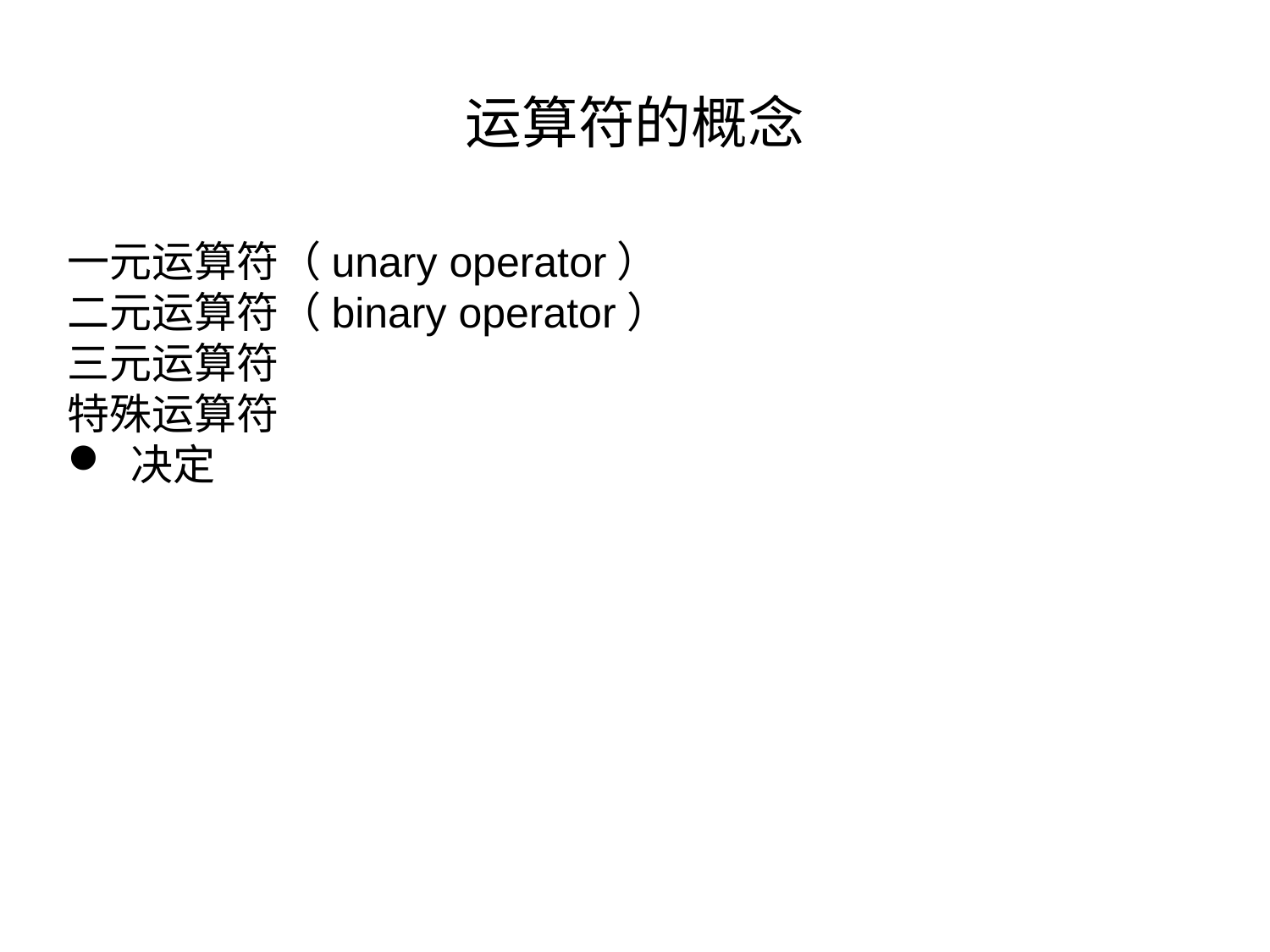

运算符的概念
一元运算符（unary operator）
二元运算符（binary operator）
三元运算符
特殊运算符
决定